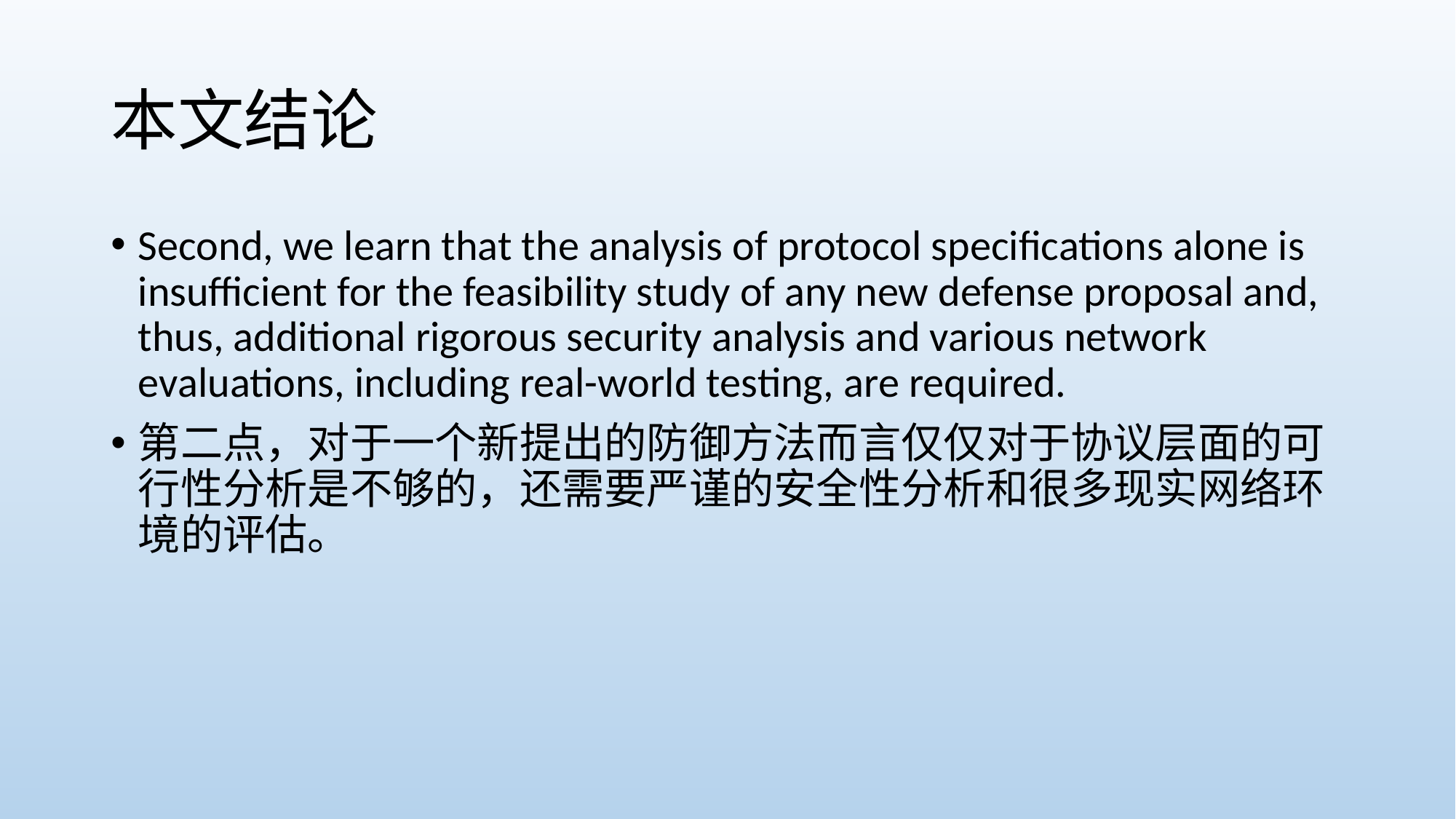

# 本文结论
Second, we learn that the analysis of protocol specifications alone is insufficient for the feasibility study of any new defense proposal and, thus, additional rigorous security analysis and various network evaluations, including real-world testing, are required.
第二点，对于一个新提出的防御方法而言仅仅对于协议层面的可行性分析是不够的，还需要严谨的安全性分析和很多现实网络环境的评估。